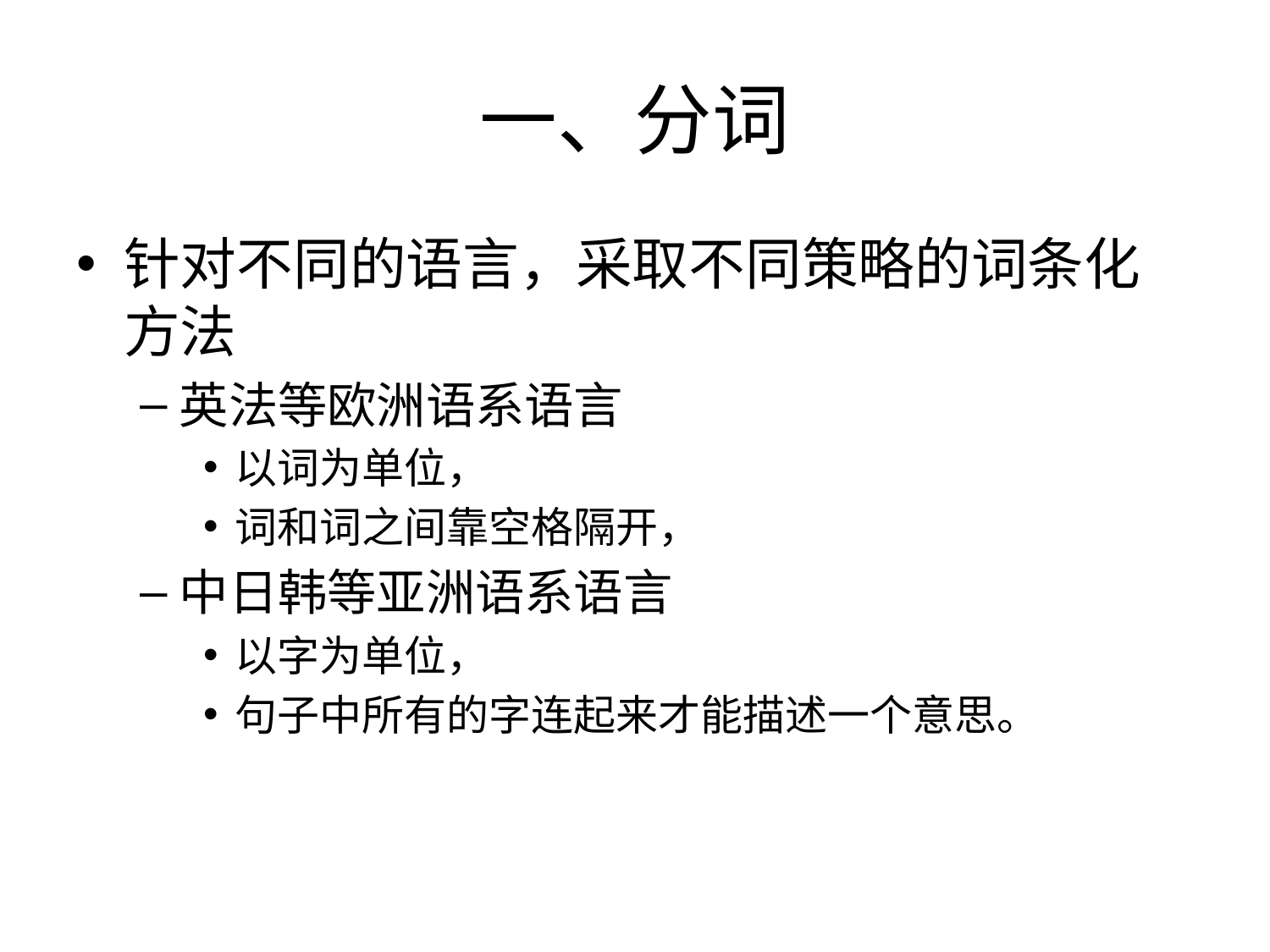

# 一、分词
针对不同的语言，采取不同策略的词条化方法
英法等欧洲语系语言
以词为单位，
词和词之间靠空格隔开，
中日韩等亚洲语系语言
以字为单位，
句子中所有的字连起来才能描述一个意思。